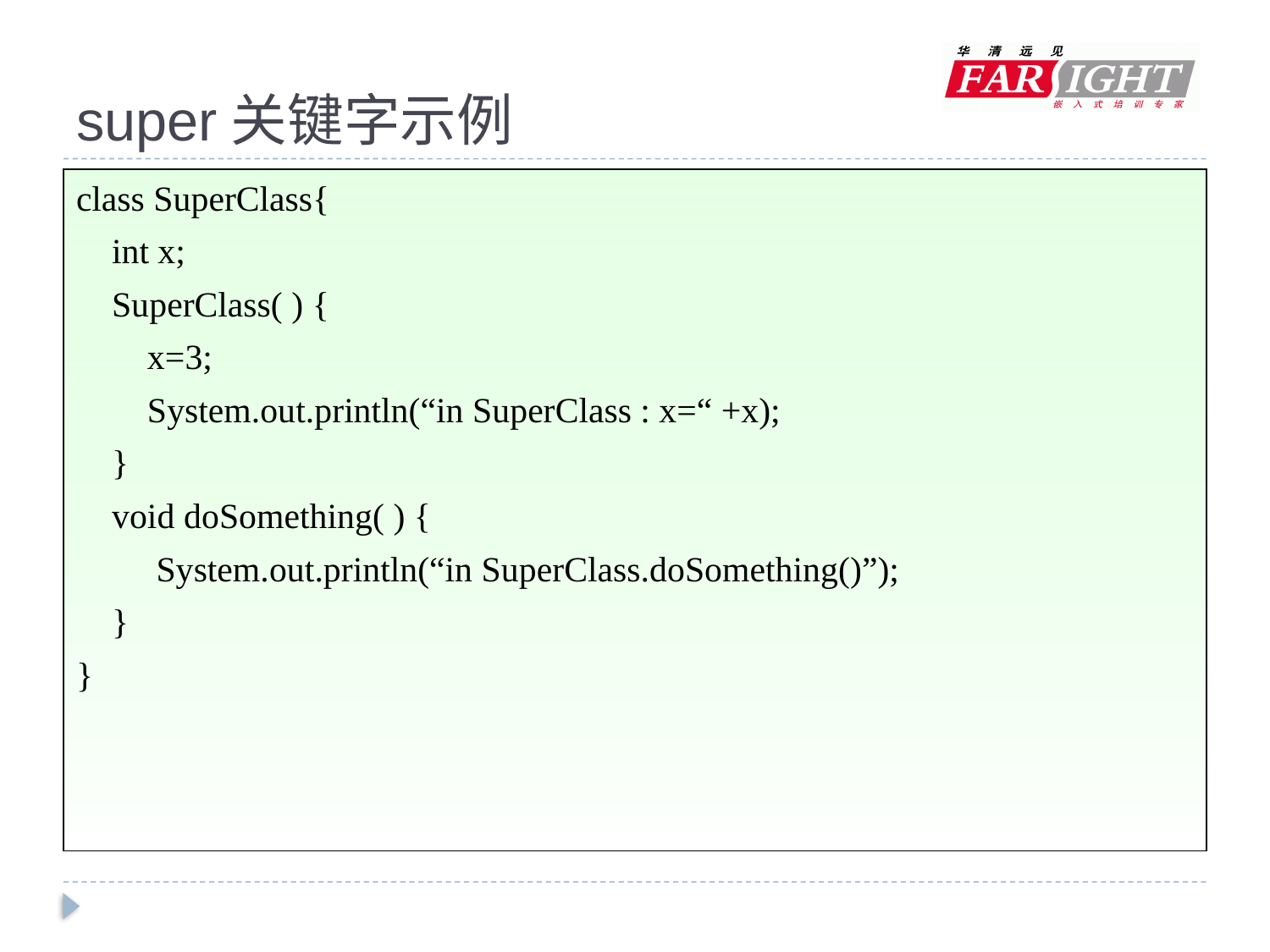

# super关键字示例
class SuperClass{
    int x;
    SuperClass( ) {
        x=3;
        System.out.println(“in SuperClass : x=“ +x);
    }
    void doSomething( ) {
         System.out.println(“in SuperClass.doSomething()”);
    }
}